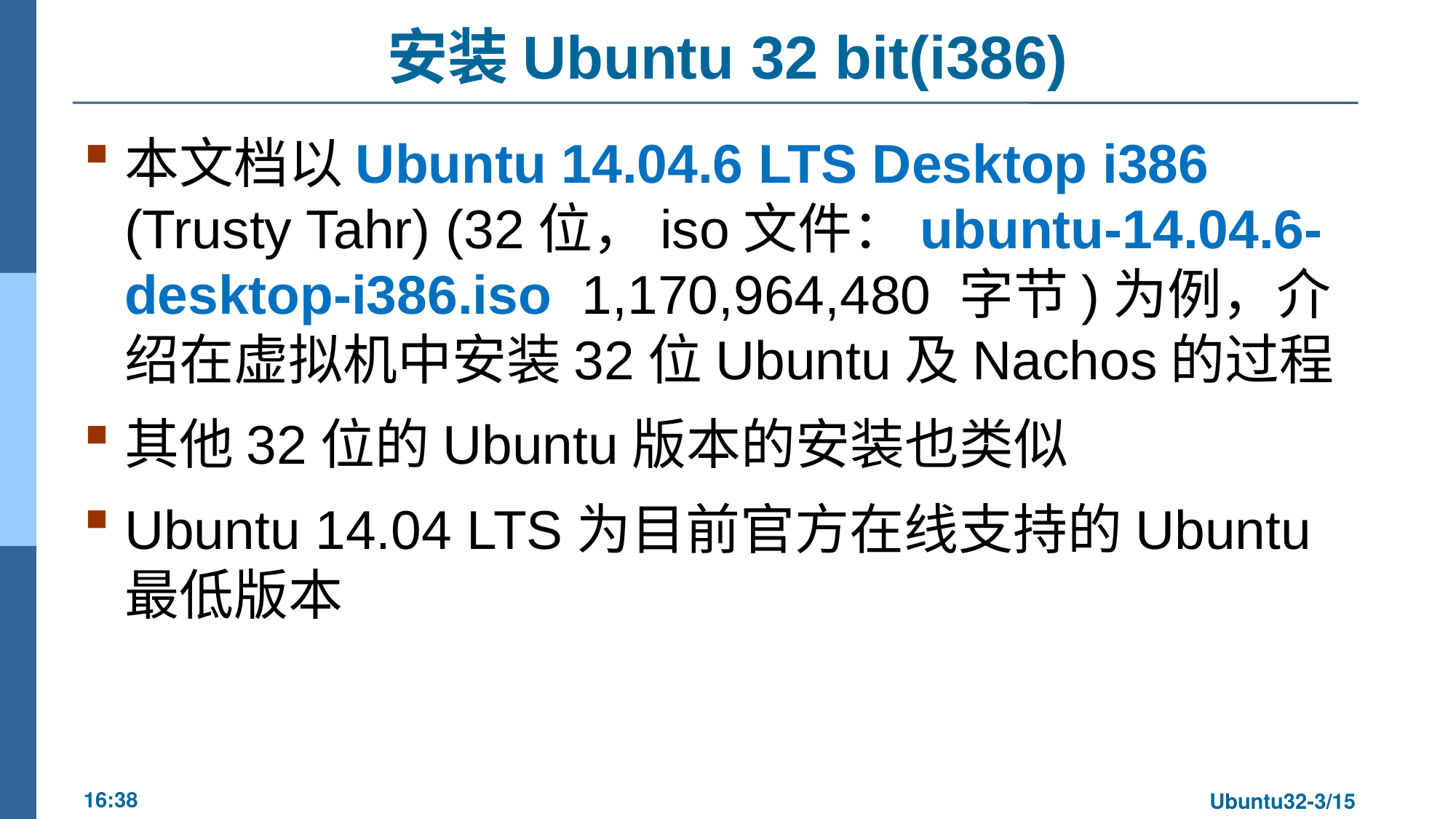

# 安装Ubuntu 32 bit(i386)
本文档以Ubuntu 14.04.6 LTS Desktop i386 (Trusty Tahr) (32位，iso文件：ubuntu-14.04.6-desktop-i386.iso  1,170,964,480 字节)为例，介绍在虚拟机中安装32位Ubuntu及Nachos的过程
其他32位的Ubuntu版本的安装也类似
Ubuntu 14.04 LTS为目前官方在线支持的Ubuntu最低版本